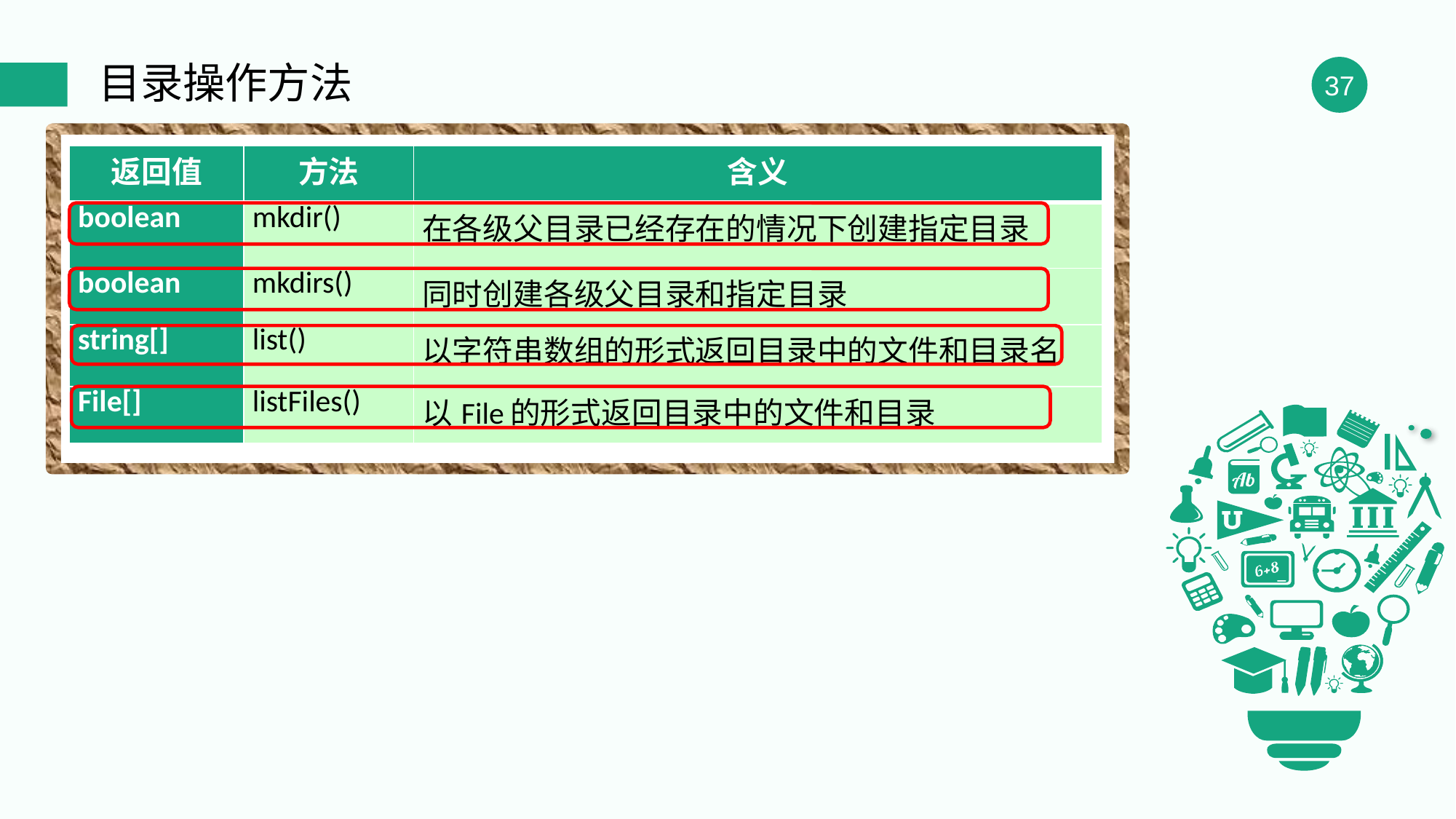

目录操作方法

| 返回值 | 方法 | 含义 |
| --- | --- | --- |
| boolean | mkdir() | 在各级父目录已经存在的情况下创建指定目录 |
| boolean | mkdirs() | 同时创建各级父目录和指定目录 |
| string[] | list() | 以字符串数组的形式返回目录中的文件和目录名 |
| File[] | listFiles() | 以File的形式返回目录中的文件和目录 |

概念

概念